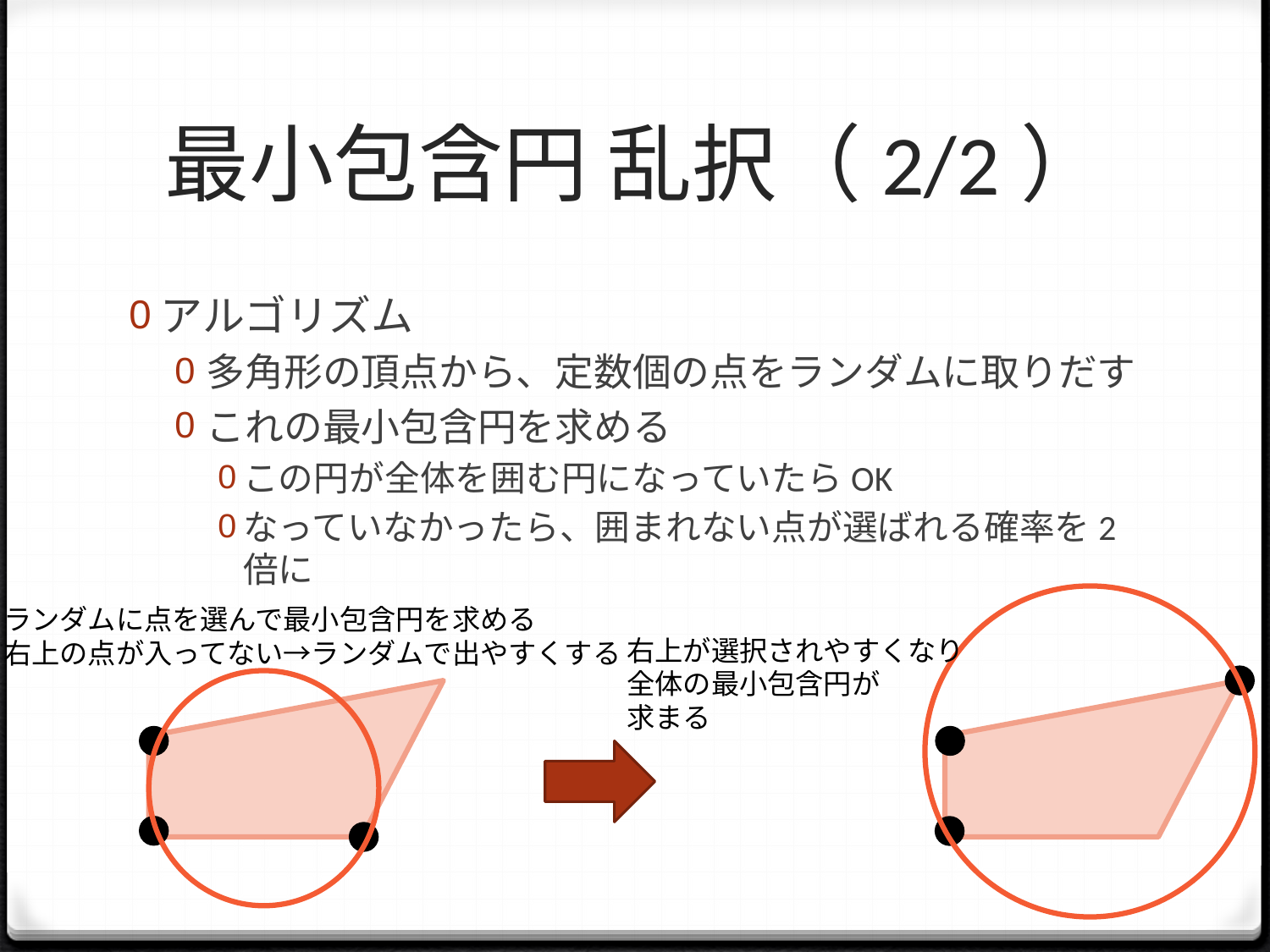

# 最小包含円 乱択（2/2）
アルゴリズム
多角形の頂点から、定数個の点をランダムに取りだす
これの最小包含円を求める
この円が全体を囲む円になっていたらOK
なっていなかったら、囲まれない点が選ばれる確率を2倍に

ランダムに点を選んで最小包含円を求める
右上の点が入ってない→ランダムで出やすくする
右上が選択されやすくなり
全体の最小包含円が
求まる